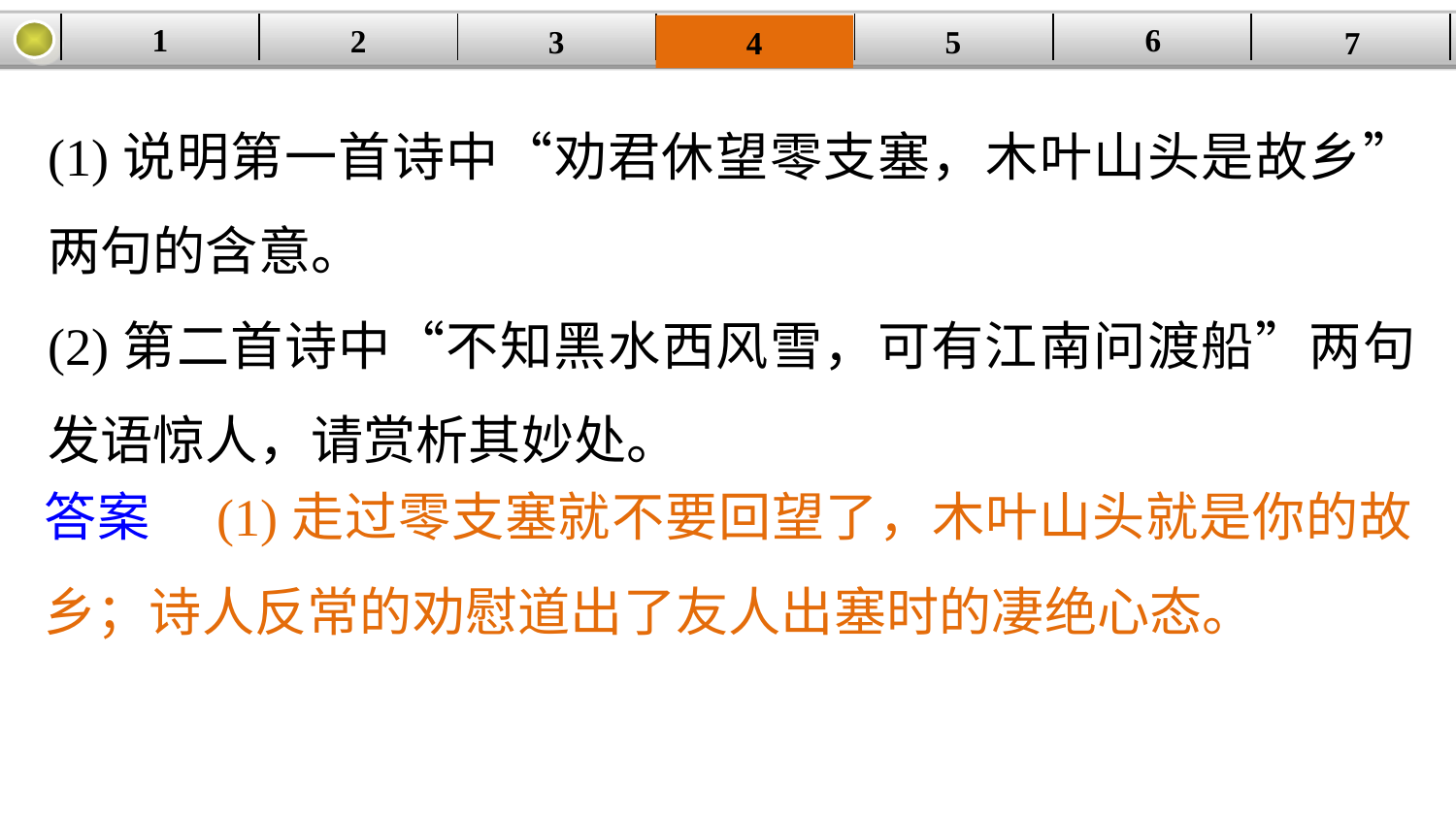

1
6
2
|  |  |  |  |  |  |  |
| --- | --- | --- | --- | --- | --- | --- |
3
5
7
4

(1)说明第一首诗中“劝君休望零支塞，木叶山头是故乡”两句的含意。
(2)第二首诗中“不知黑水西风雪，可有江南问渡船”两句发语惊人，请赏析其妙处。
答案　(1)走过零支塞就不要回望了，木叶山头就是你的故乡；诗人反常的劝慰道出了友人出塞时的凄绝心态。